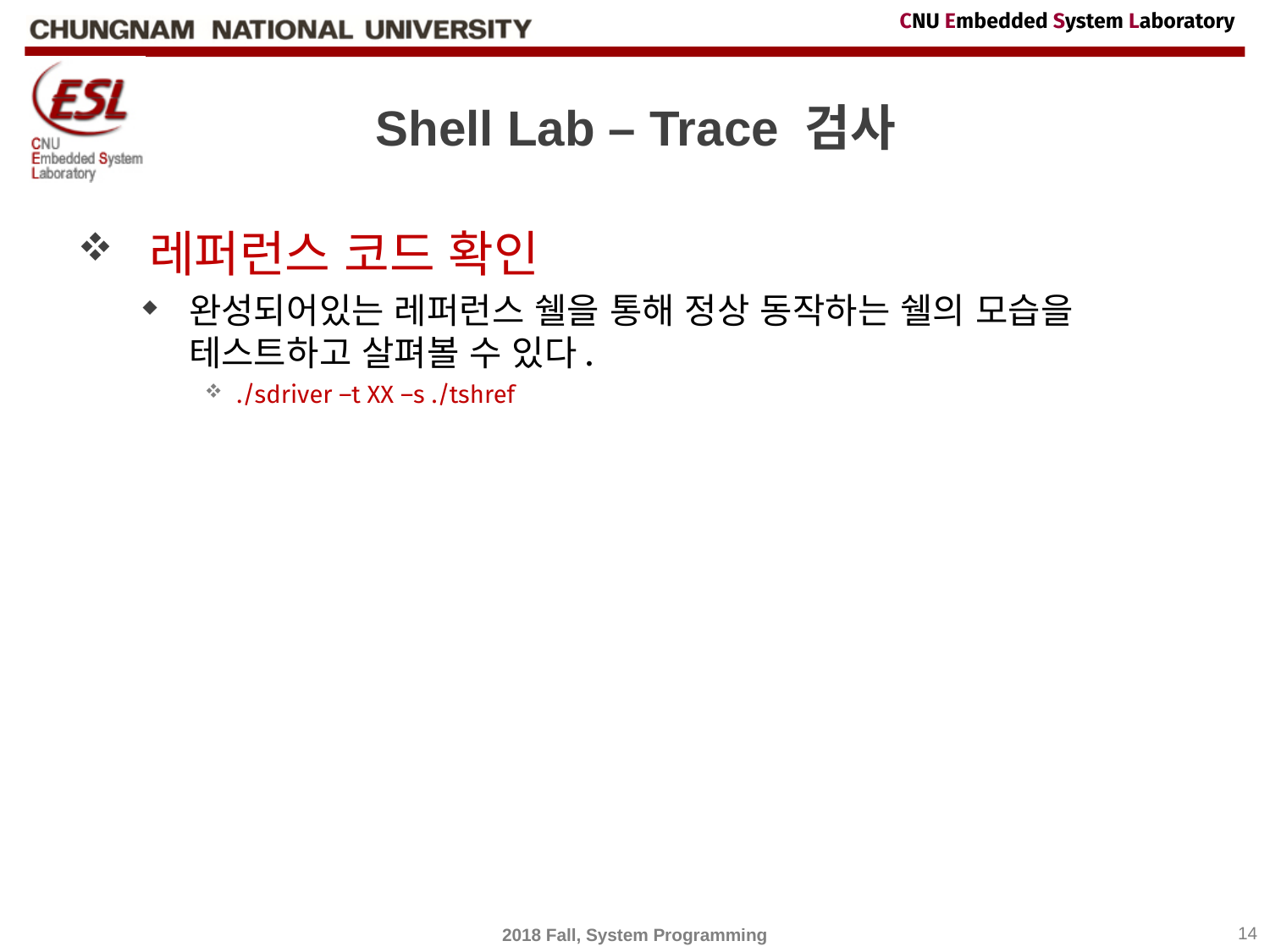

# Shell Lab – Trace 검사
레퍼런스 코드 확인
완성되어있는 레퍼런스 쉘을 통해 정상 동작하는 쉘의 모습을 테스트하고 살펴볼 수 있다.
./sdriver –t XX –s ./tshref

2018 Fall, System Programming
14